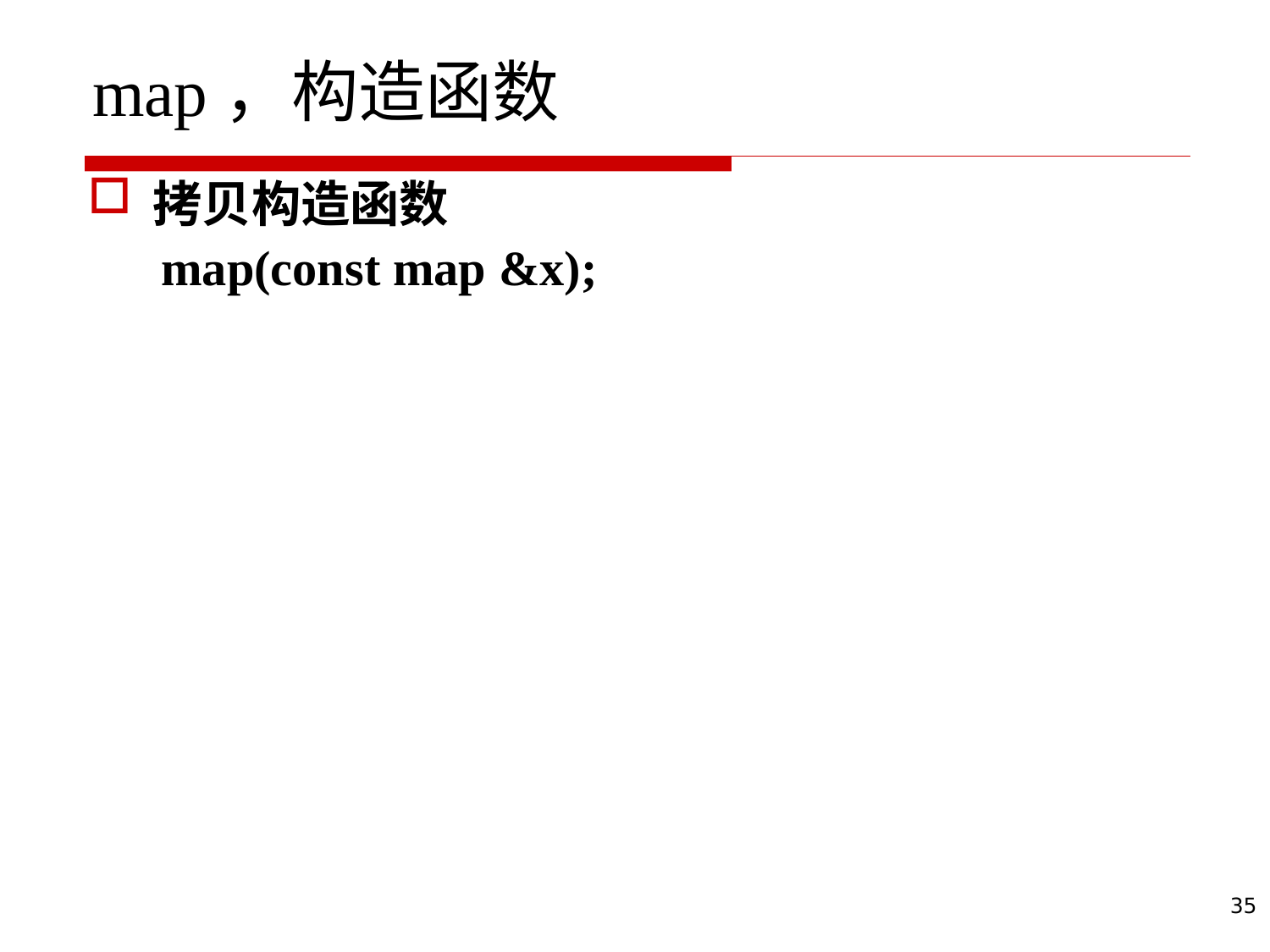

# map，构造函数
拷贝构造函数
      map(const map &x);

35